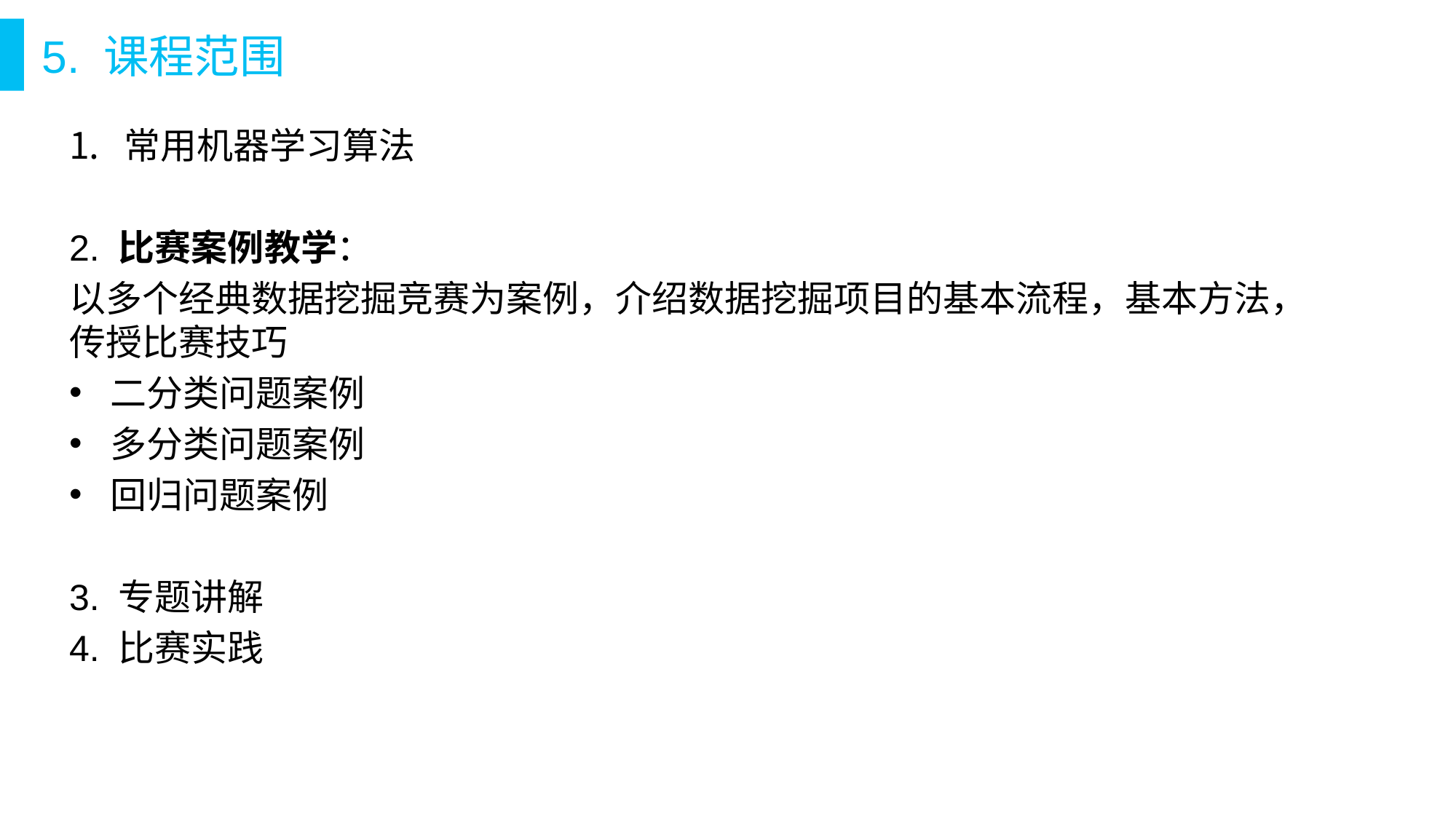

# 5. 课程范围
常用机器学习算法

2. 比赛案例教学：
以多个经典数据挖掘竞赛为案例，介绍数据挖掘项目的基本流程，基本方法，传授比赛技巧
二分类问题案例
多分类问题案例
回归问题案例

3. 专题讲解
4. 比赛实践